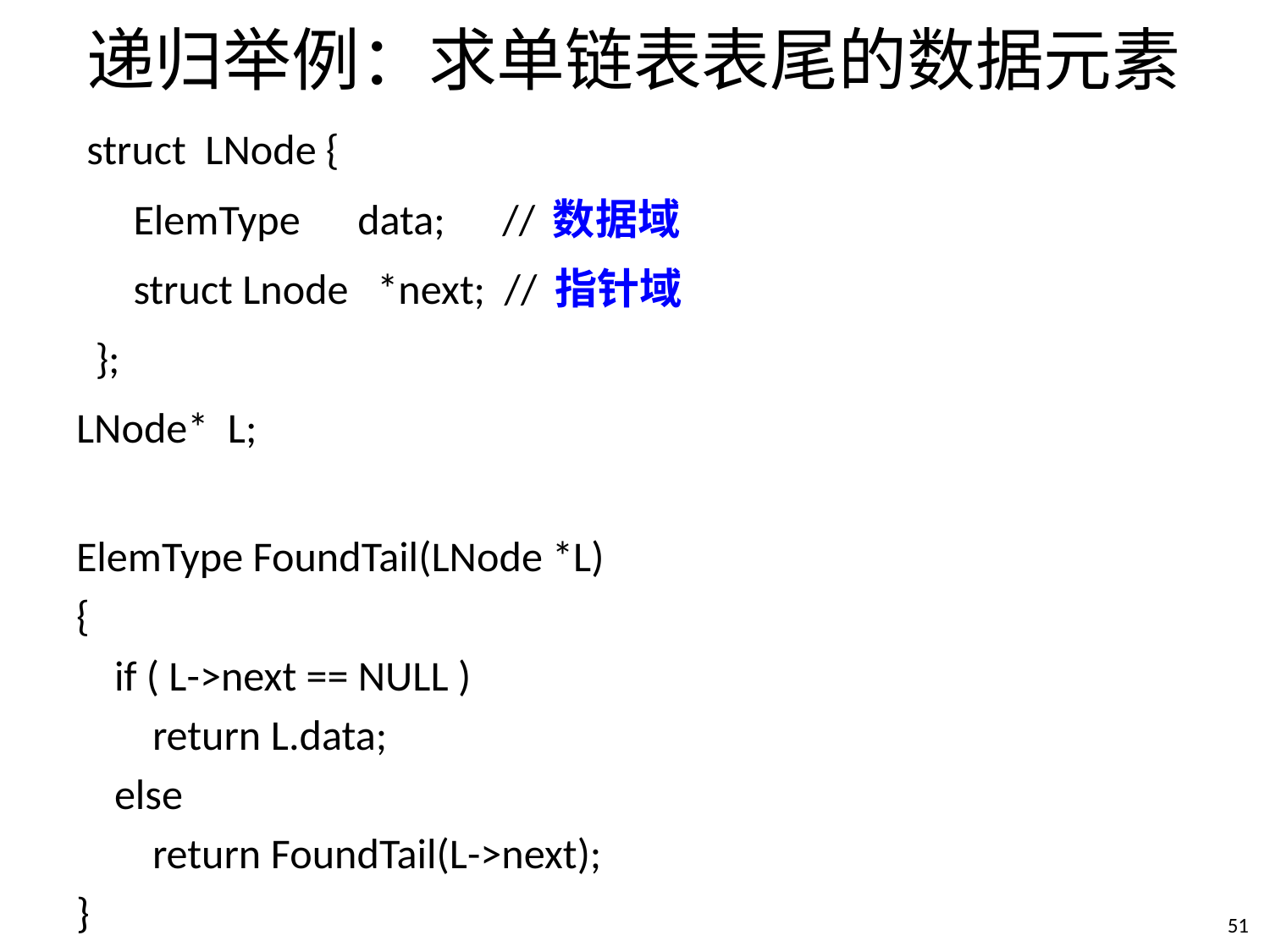

# 递归举例：求单链表表尾的数据元素
 struct  LNode {
      ElemType      data;      // 数据域
      struct Lnode   *next;  // 指针域
  };
LNode*  L;

ElemType FoundTail(LNode *L)
{
    if ( L->next == NULL )
        return L.data;
    else
        return FoundTail(L->next);
}

51